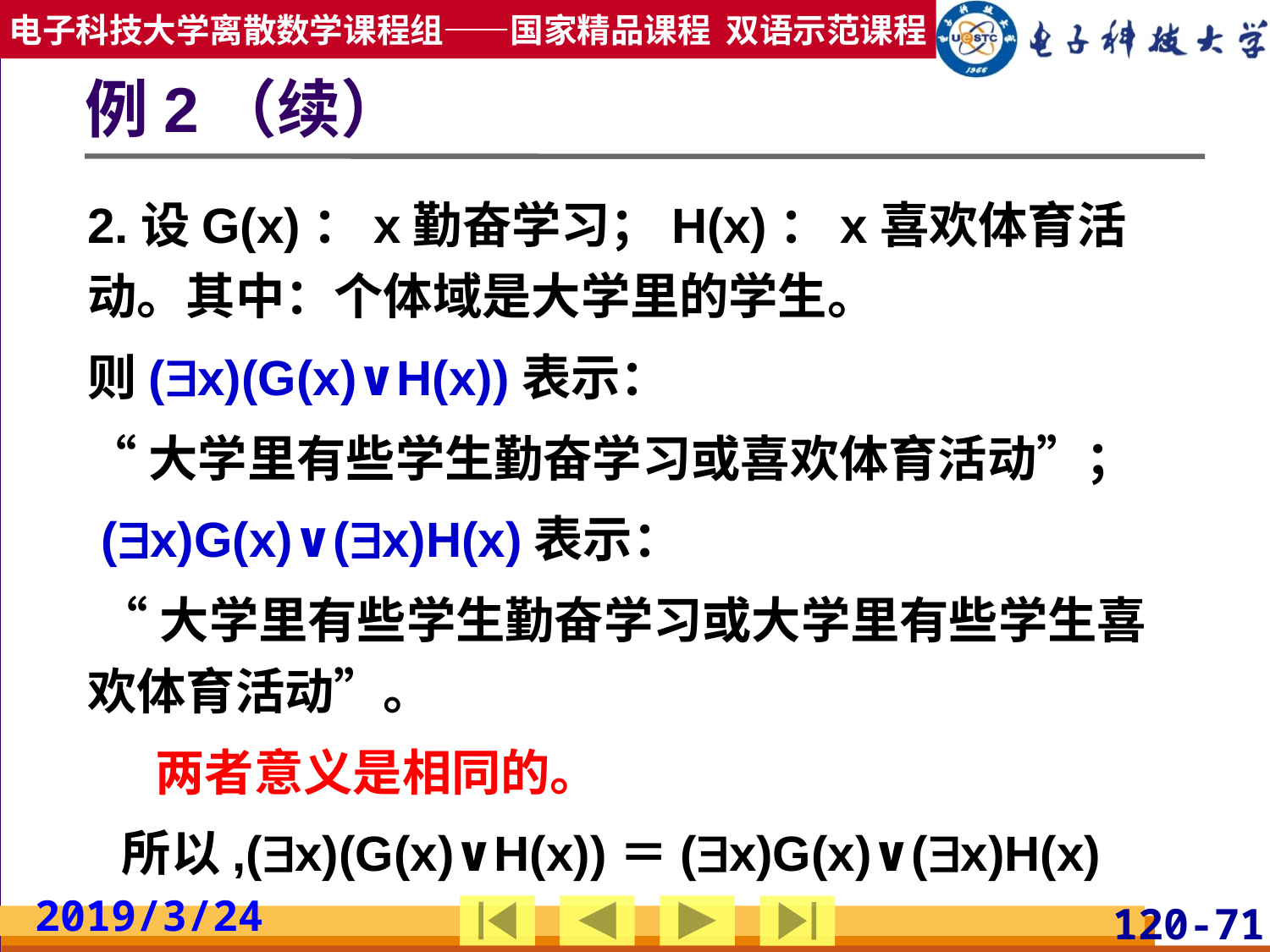

# 例2（续）
2.设G(x)：x勤奋学习；H(x)：x喜欢体育活动。其中：个体域是大学里的学生。
则(∃x)(G(x)∨H(x))表示：
“大学里有些学生勤奋学习或喜欢体育活动”；
 (∃x)G(x)∨(∃x)H(x)表示：
 “大学里有些学生勤奋学习或大学里有些学生喜欢体育活动”。
     两者意义是相同的。
  所以,(∃x)(G(x)∨H(x))＝(∃x)G(x)∨(∃x)H(x)
2019/3/24